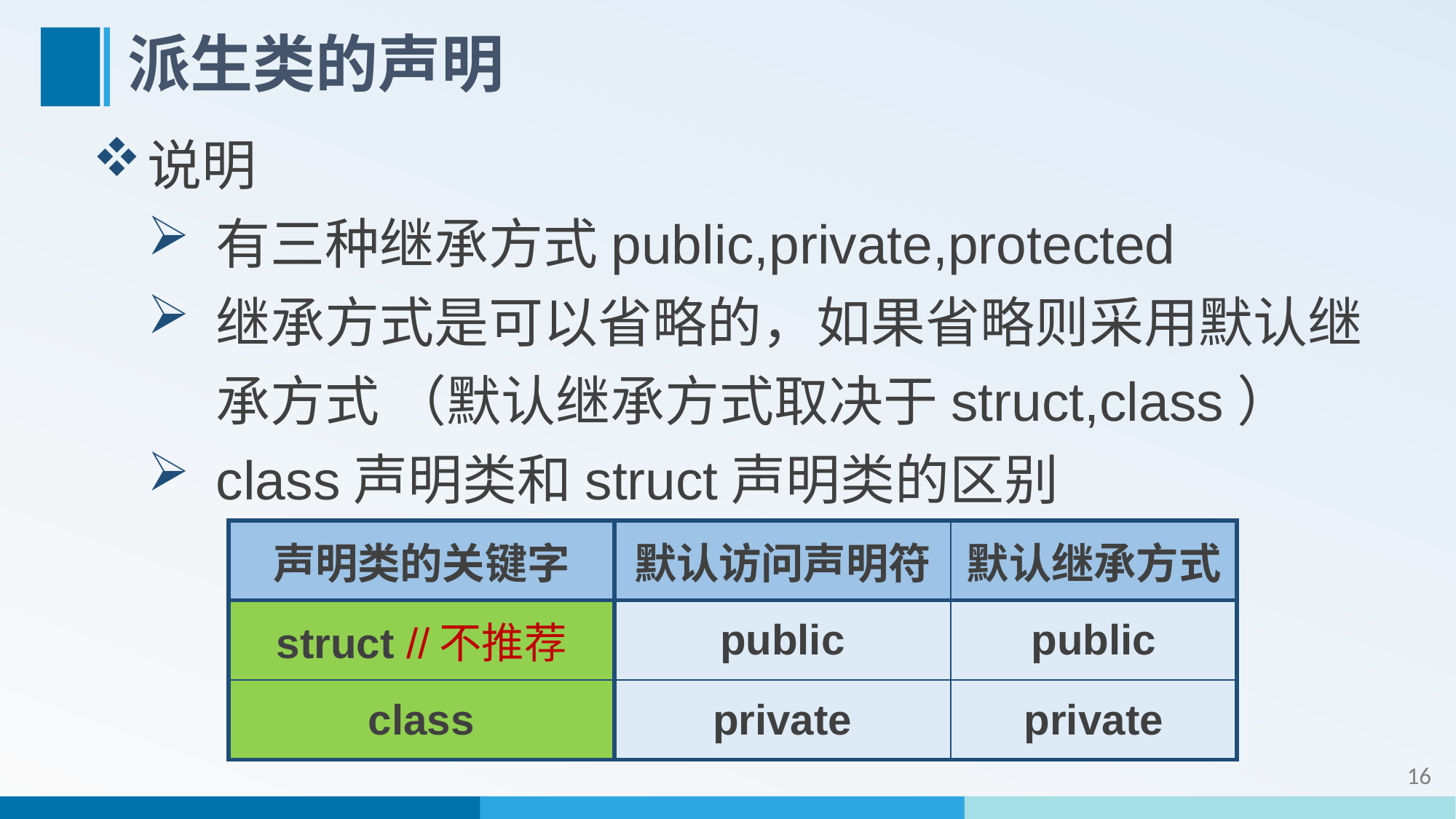

# 派生类的声明
说明
有三种继承方式public,private,protected
继承方式是可以省略的，如果省略则采用默认继承方式 （默认继承方式取决于struct,class）
class声明类和struct声明类的区别
| 声明类的关键字 | 默认访问声明符 | 默认继承方式 |
| --- | --- | --- |
| struct //不推荐 | public | public |
| class | private | private |